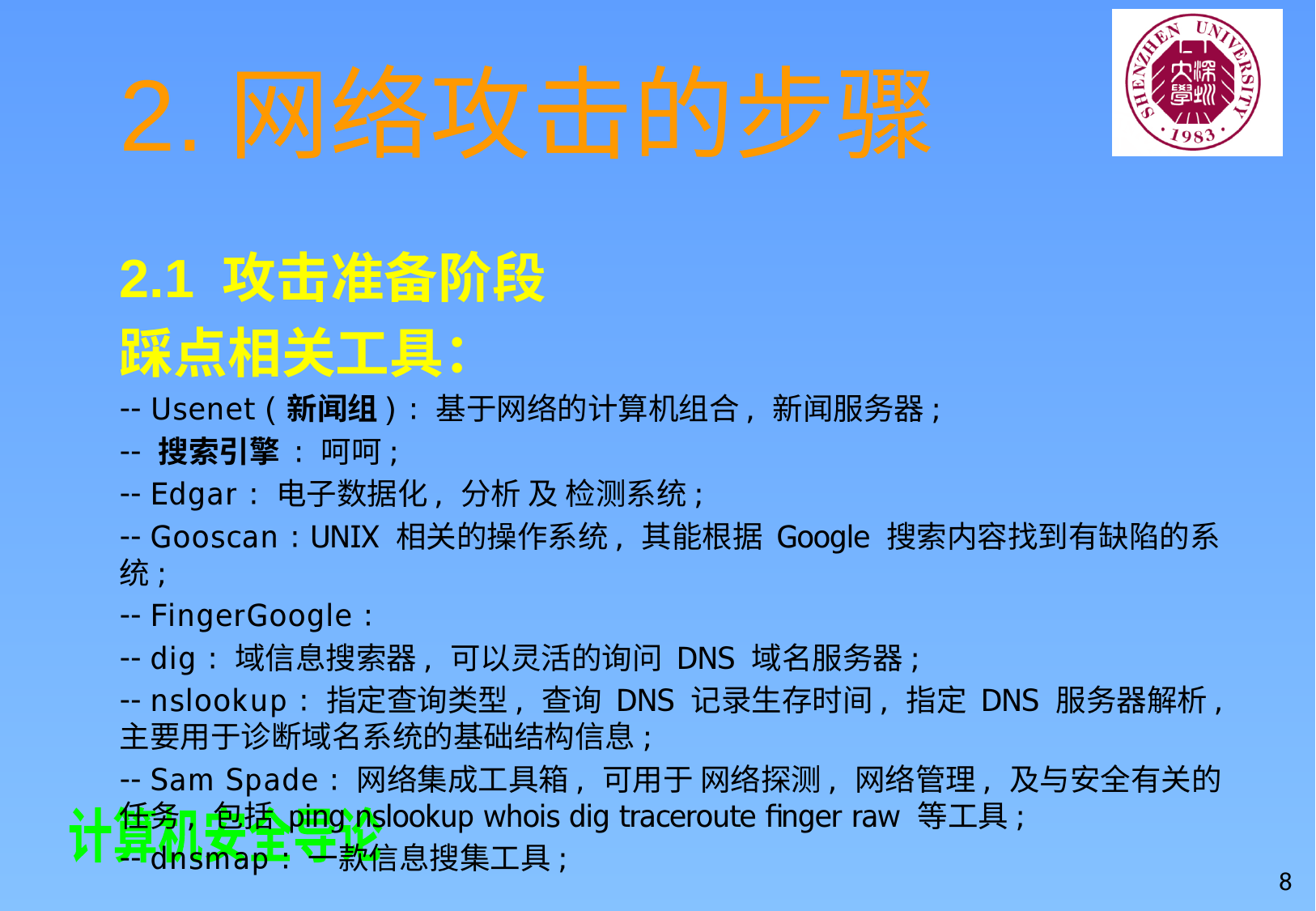

# 2.网络攻击的步骤
2.1 攻击准备阶段
踩点相关工具：
-- Usenet (新闻组) : 基于网络的计算机组合, 新闻服务器;
-- 搜索引擎 : 呵呵;
-- Edgar : 电子数据化, 分析 及 检测系统;
-- Gooscan : UNIX 相关的操作系统, 其能根据 Google 搜索内容找到有缺陷的系统;
-- FingerGoogle :
-- dig : 域信息搜索器, 可以灵活的询问 DNS 域名服务器;
-- nslookup : 指定查询类型, 查询 DNS 记录生存时间, 指定 DNS 服务器解析, 主要用于诊断域名系统的基础结构信息;
-- Sam Spade : 网络集成工具箱, 可用于 网络探测, 网络管理, 及与安全有关的任务, 包括 ping nslookup whois dig traceroute finger raw 等工具;
-- dnsmap : 一款信息搜集工具;

8